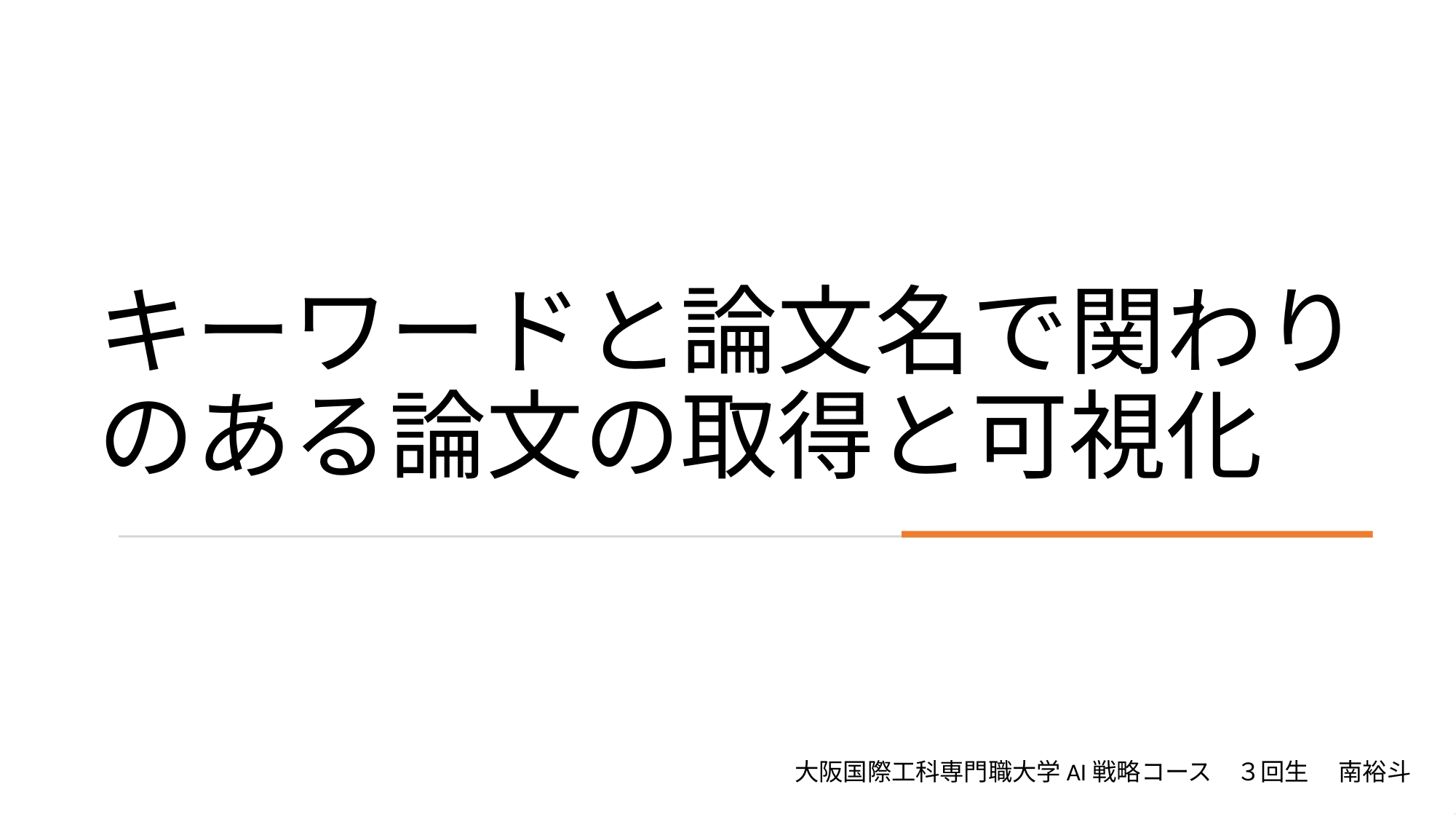

# キーワードと論文名で関わりのある論文の取得と可視化
キーワードと論文名で関わりのある論文の取得と可視化

大阪国際工科専門職大学AI戦略コース　３回生　 畑中彩波
大阪国際工科専門職大学AI戦略コース　３回生　 南裕斗
大阪国際工科専門職大学AI戦略コース　３回生　 南裕斗
1
1